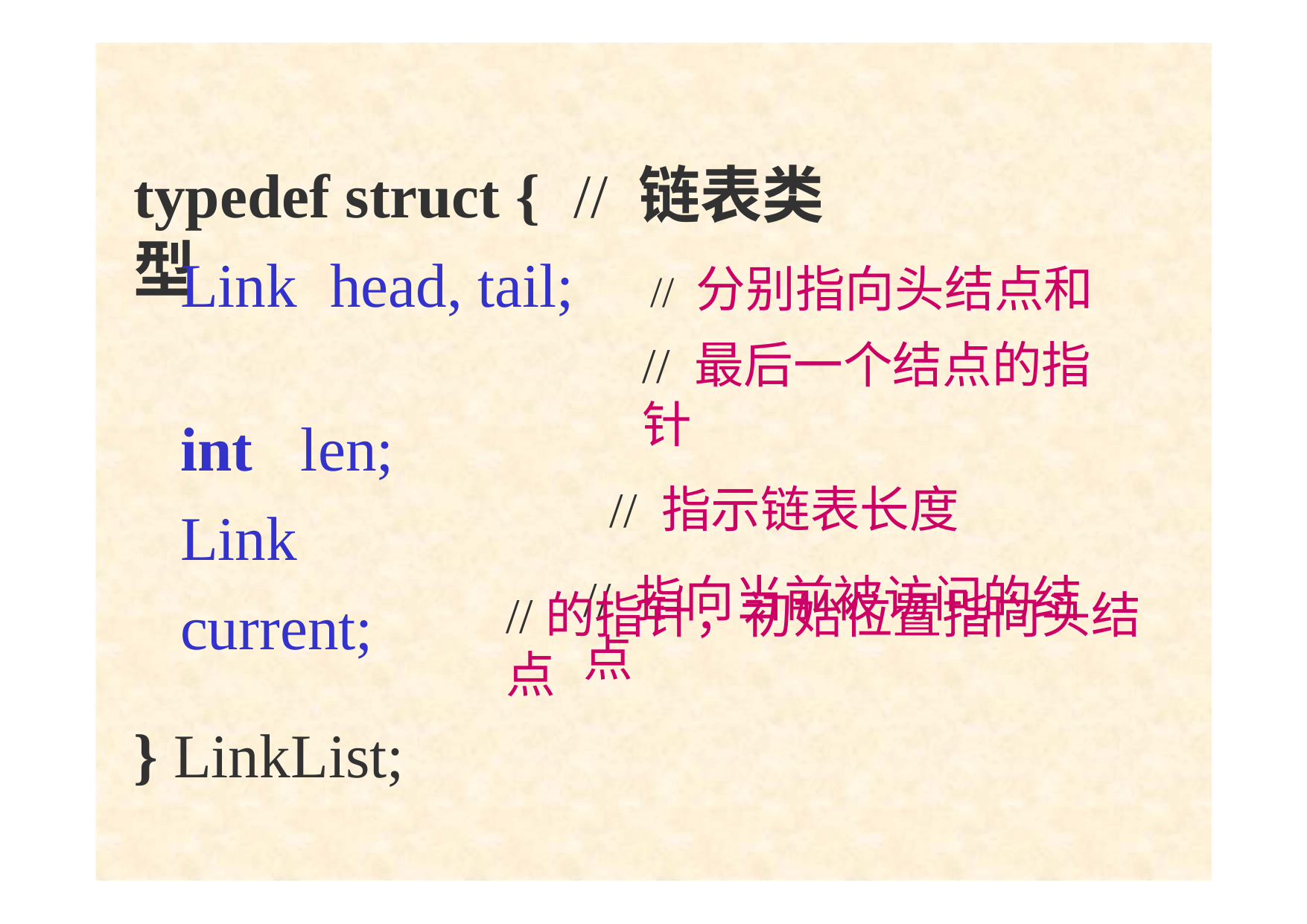

# typedef struct {	// 链表类型
// 分别指向头结点和
// 最后一个结点的指针
// 指示链表长度
// 指向当前被访问的结点
Link	head, tail;

int	len;  Link		current;
//的指针，初始位置指向头结点
} LinkList;